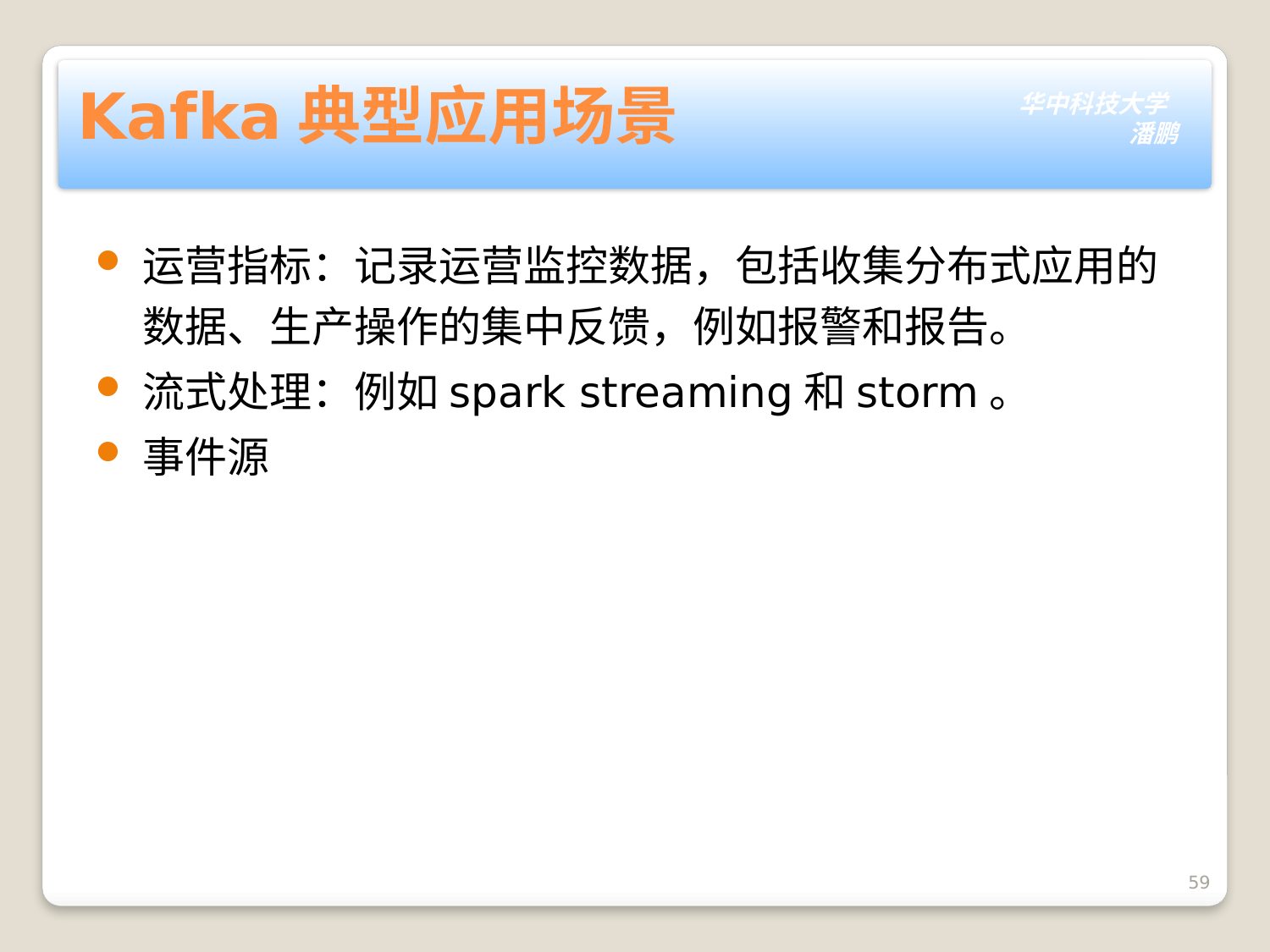

# Kafka典型应用场景
运营指标：记录运营监控数据，包括收集分布式应用的数据、生产操作的集中反馈，例如报警和报告。
流式处理：例如spark streaming和storm。
事件源
59